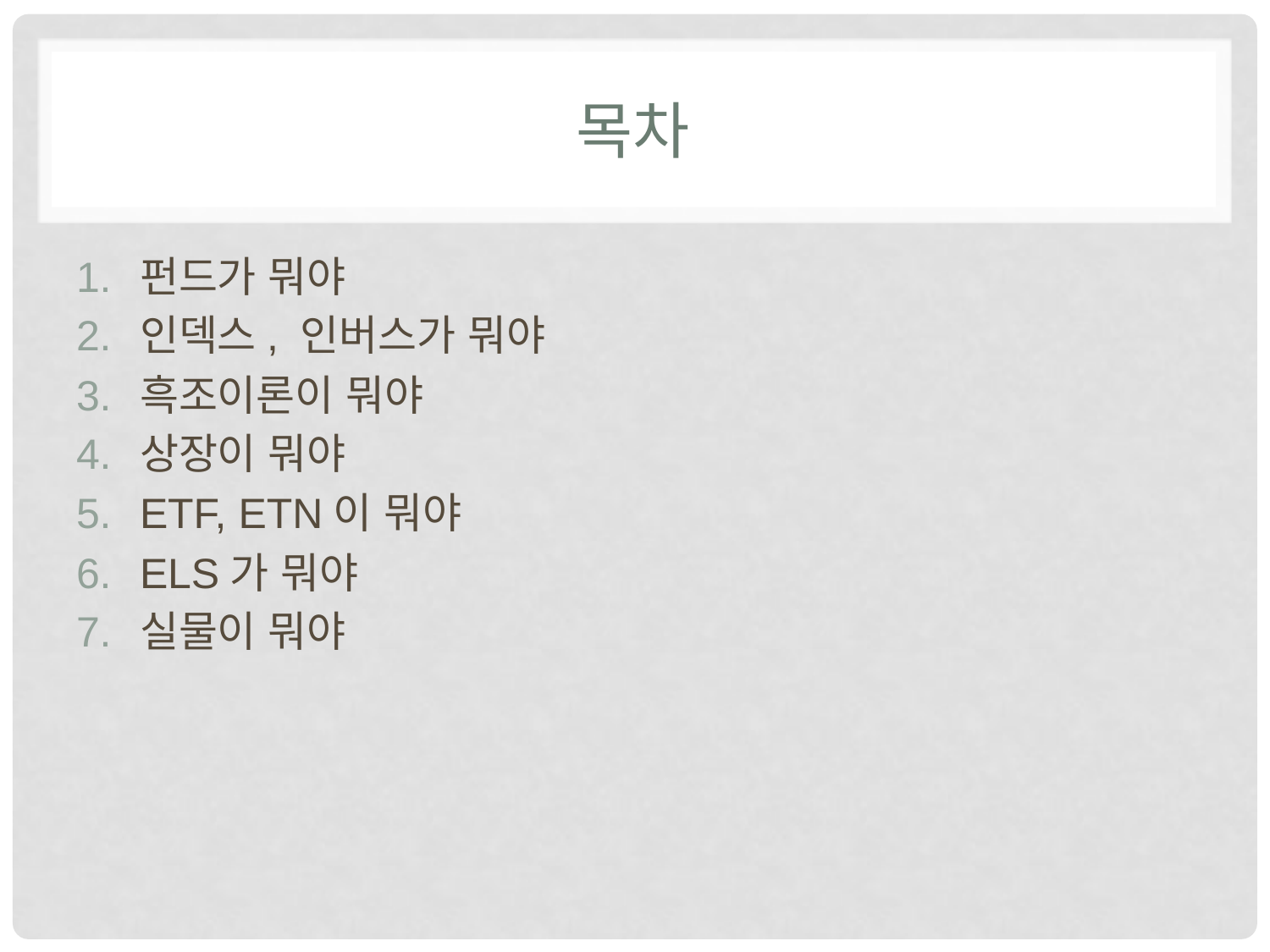

# 목차
펀드가 뭐야
인덱스, 인버스가 뭐야
흑조이론이 뭐야
상장이 뭐야
ETF, ETN이 뭐야
ELS가 뭐야
실물이 뭐야